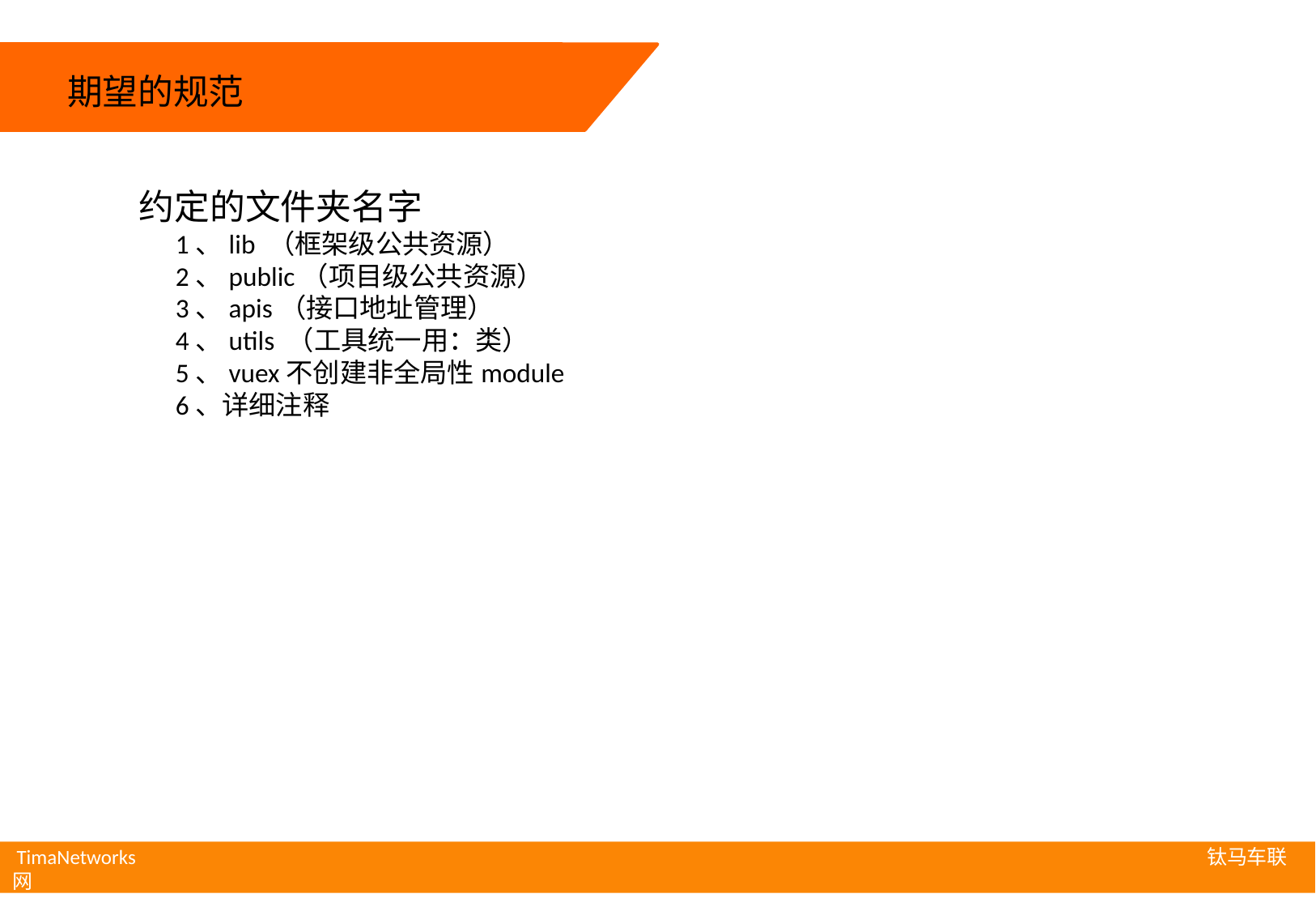

期望的规范
约定的文件夹名字
      1、lib （框架级公共资源）
      2、public（项目级公共资源）
      3、apis（接口地址管理）
      4、utils （工具统一用：类）
      5、vuex不创建非全局性module
      6、详细注释

 TimaNetworks                                                                                                                                                                                                                                     钛马车联网